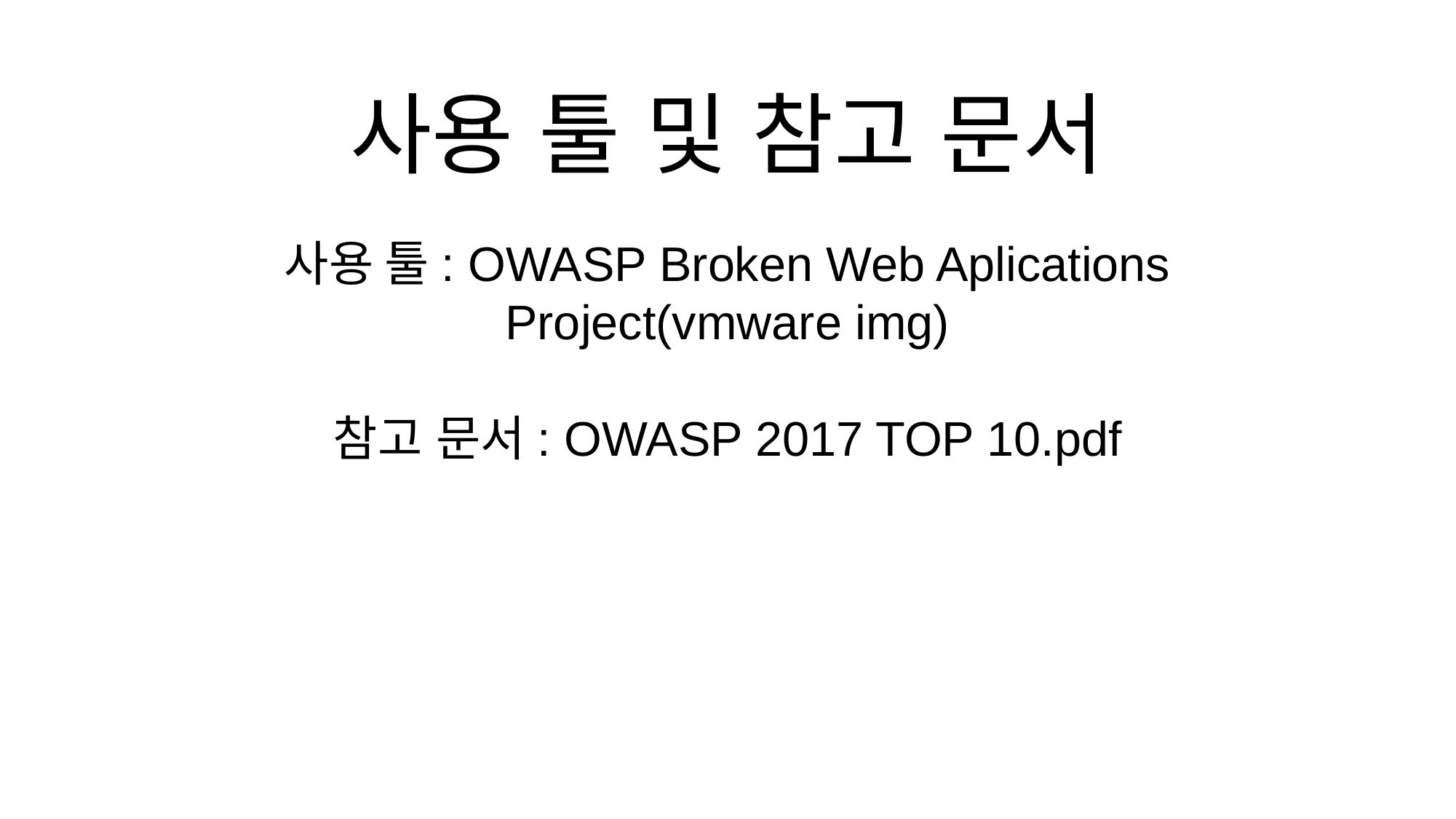

# 사용 툴 및 참고 문서
사용 툴: OWASP Broken Web Aplications Project(vmware img)

참고 문서: OWASP 2017 TOP 10.pdf